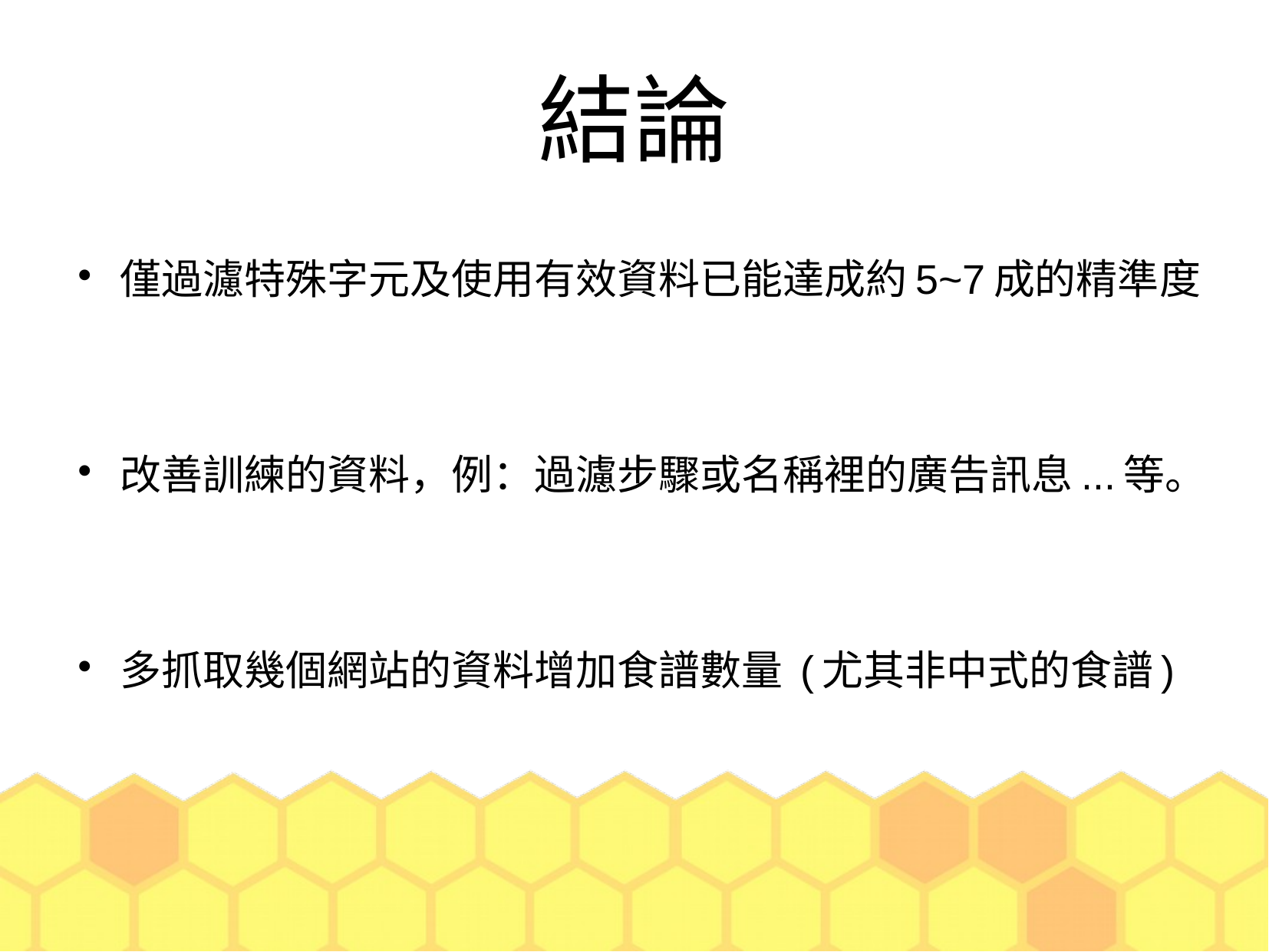

結論
僅過濾特殊字元及使用有效資料已能達成約5~7成的精準度

改善訓練的資料，例：過濾步驟或名稱裡的廣告訊息...等。

多抓取幾個網站的資料增加食譜數量 (尤其非中式的食譜)